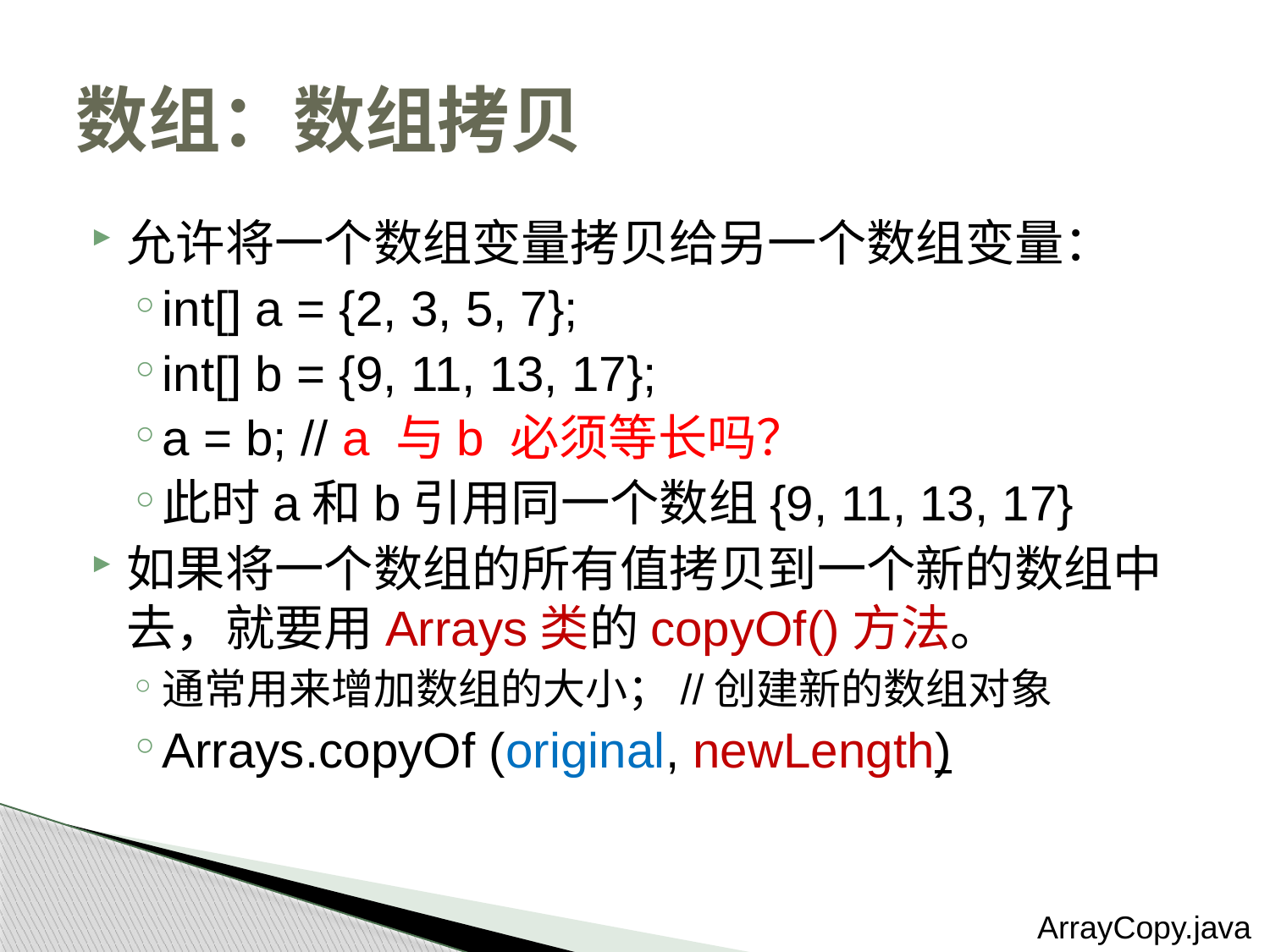

# 数组：数组拷贝
允许将一个数组变量拷贝给另一个数组变量：
int[] a = {2, 3, 5, 7};
int[] b = {9, 11, 13, 17};
a = b; // a 与b 必须等长吗？
此时a和b引用同一个数组{9, 11, 13, 17}
如果将一个数组的所有值拷贝到一个新的数组中去，就要用Arrays类的copyOf()方法。
通常用来增加数组的大小；//创建新的数组对象
Arrays.copyOf (original, newLength)

ArrayCopy.java